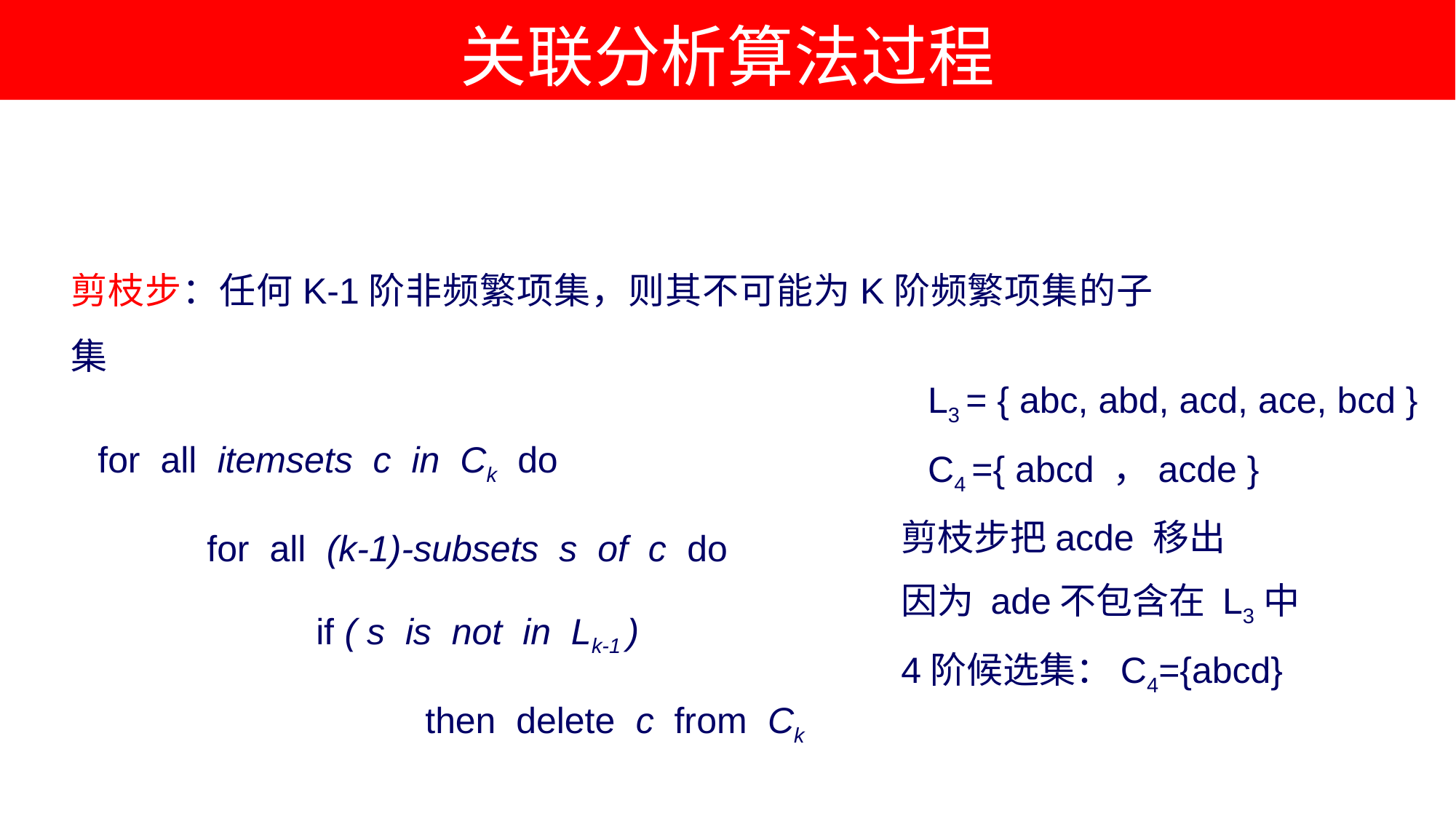

# 关联分析算法过程
剪枝步：任何K-1阶非频繁项集，则其不可能为K阶频繁项集的子集
	for  all  itemsets  c  in  Ck  do
		for  all  (k-1)-subsets  s  of  c  do
			if ( s  is  not  in  Lk-1 )
				then  delete  c  from  Ck

L3 = { abc, abd, acd, ace, bcd }
C4 ={ abcd ，acde }
剪枝步把acde 移出
因为 ade不包含在 L3中
4阶候选集：C4={abcd}